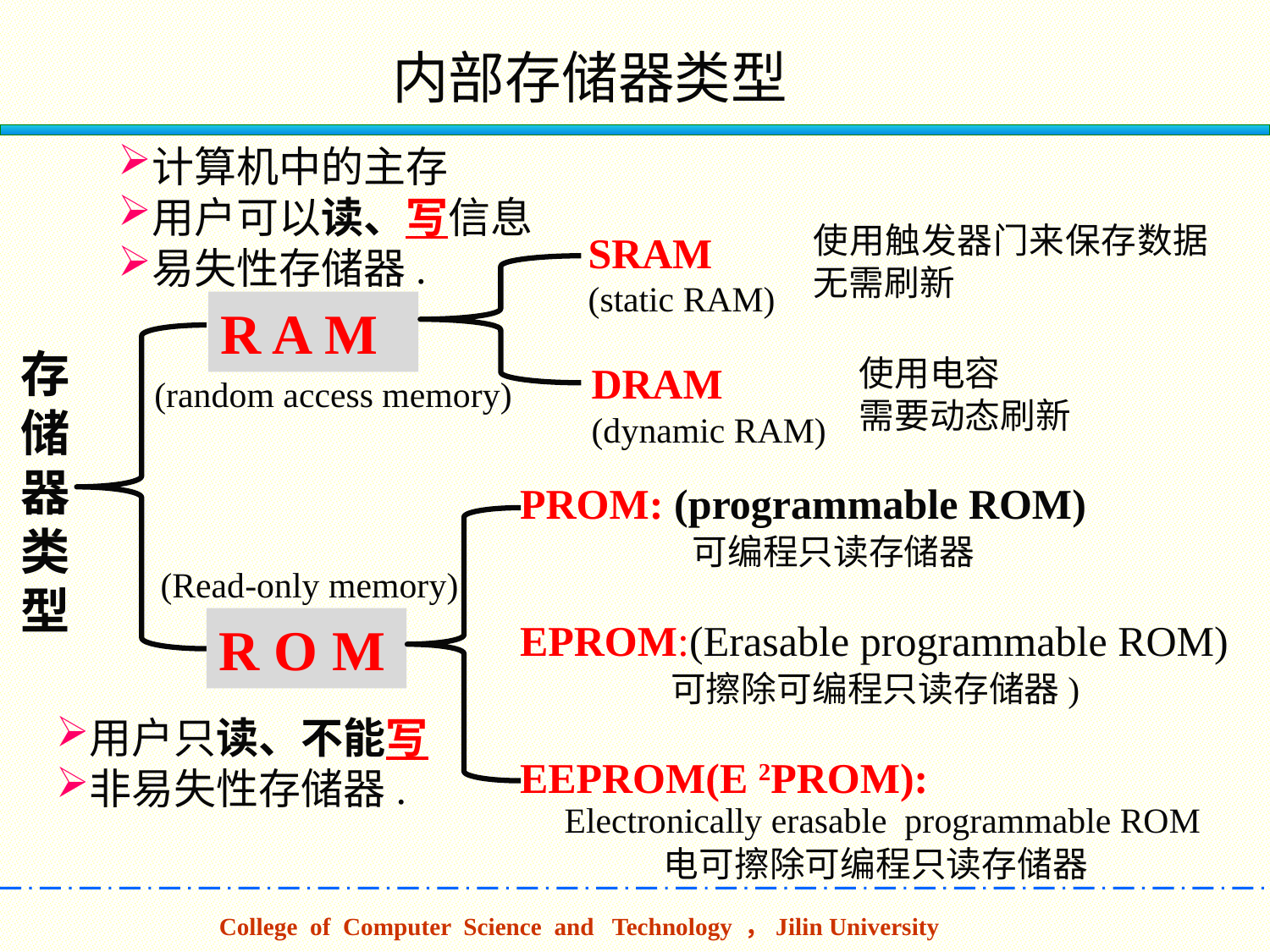

内部存储器类型
计算机中的主存
用户可以读、写信息
易失性存储器.
使用触发器门来保存数据无需刷新
SRAM
(static RAM)

R A M

存储器类型
使用电容
需要动态刷新
DRAM
(dynamic RAM)
(random access memory)
PROM: (programmable ROM)
                 可编程只读存储器

EPROM:(Erasable programmable ROM)
                可擦除可编程只读存储器)

EEPROM(E 2PROM):
     Electronically erasable  programmable ROM
              电可擦除可编程只读存储器

(Read-only memory)
R O M
用户只读、不能写
非易失性存储器.